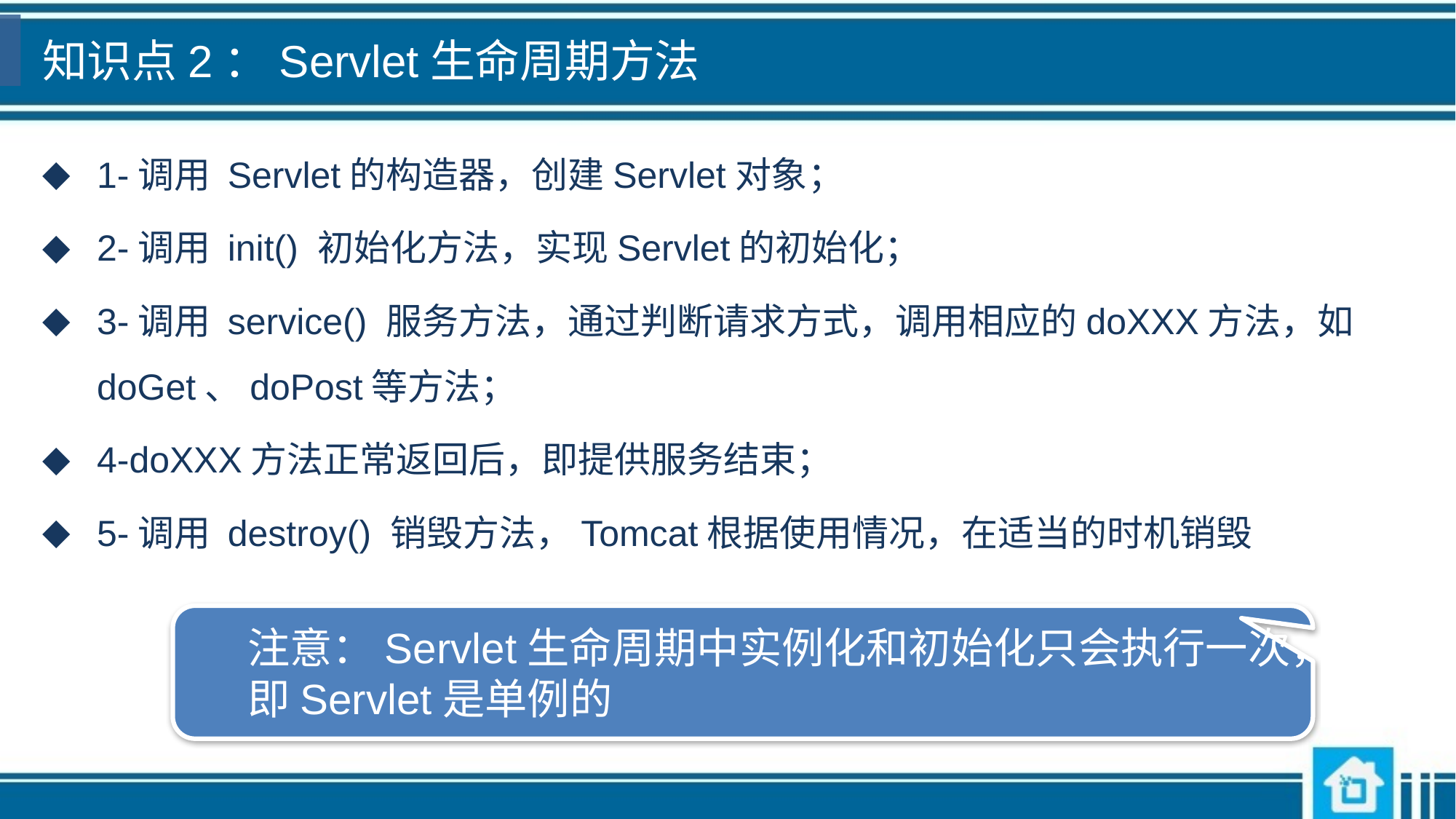

# 知识点2：Servlet生命周期方法
1-调用 Servlet的构造器，创建Servlet对象；
2-调用 init() 初始化方法，实现Servlet的初始化；
3-调用 service() 服务方法，通过判断请求方式，调用相应的doXXX方法，如doGet、doPost等方法；
4-doXXX方法正常返回后，即提供服务结束；
5-调用 destroy() 销毁方法，Tomcat根据使用情况，在适当的时机销毁

注意：Servlet生命周期中实例化和初始化只会执行一次，即Servlet是单例的